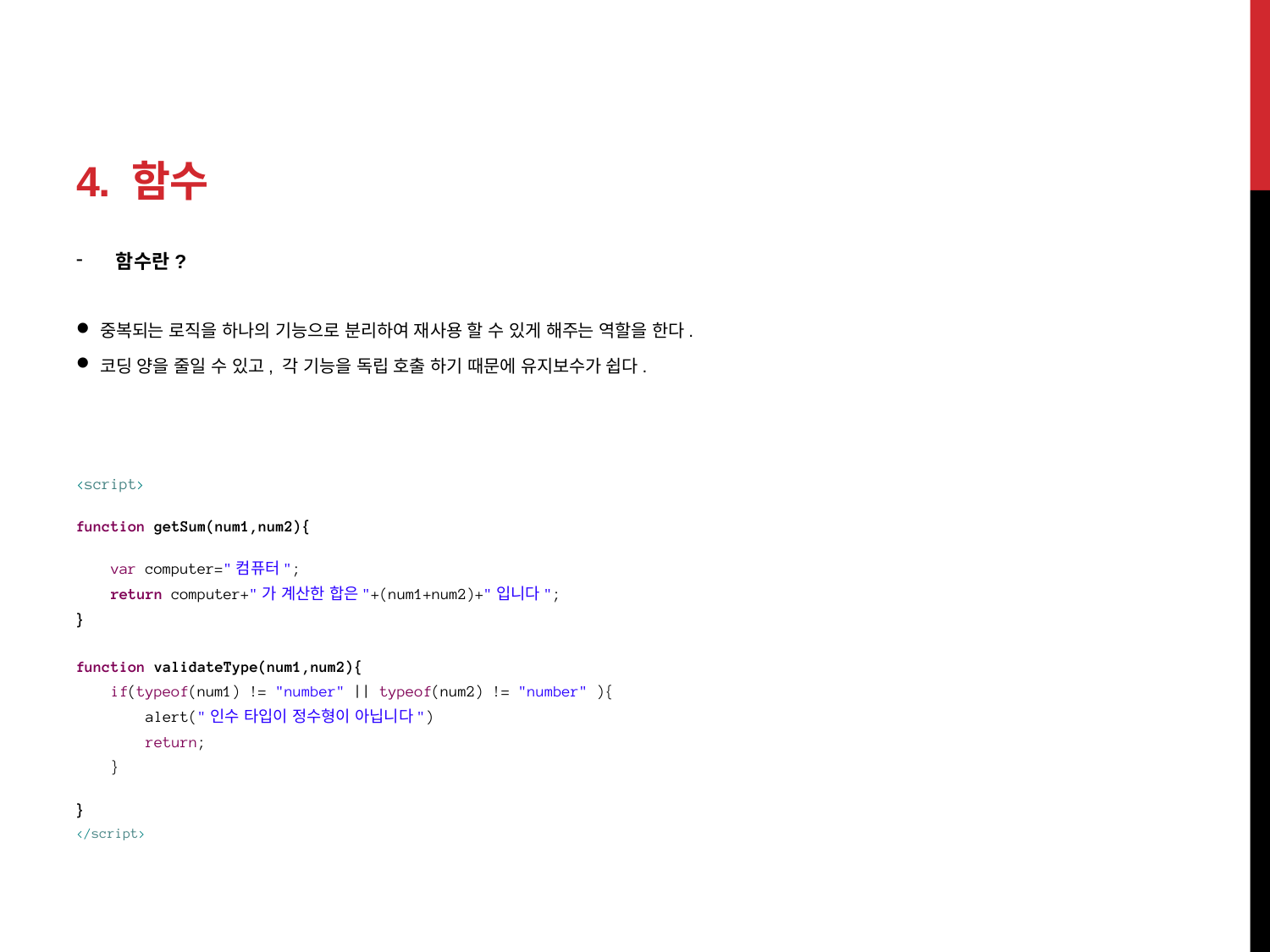

# 4. 함수
함수란?

중복되는 로직을 하나의 기능으로 분리하여 재사용 할 수 있게 해주는 역할을 한다.
코딩 양을 줄일 수 있고, 각 기능을 독립 호출 하기 때문에 유지보수가 쉽다.

<script>
function getSum(num1,num2){
    var computer="컴퓨터";
    return computer+"가 계산한 합은"+(num1+num2)+"입니다";
}

function validateType(num1,num2){
    if(typeof(num1) != "number" || typeof(num2) != "number" ){
        alert("인수 타입이 정수형이 아닙니다")
        return;
    }
}
</script>